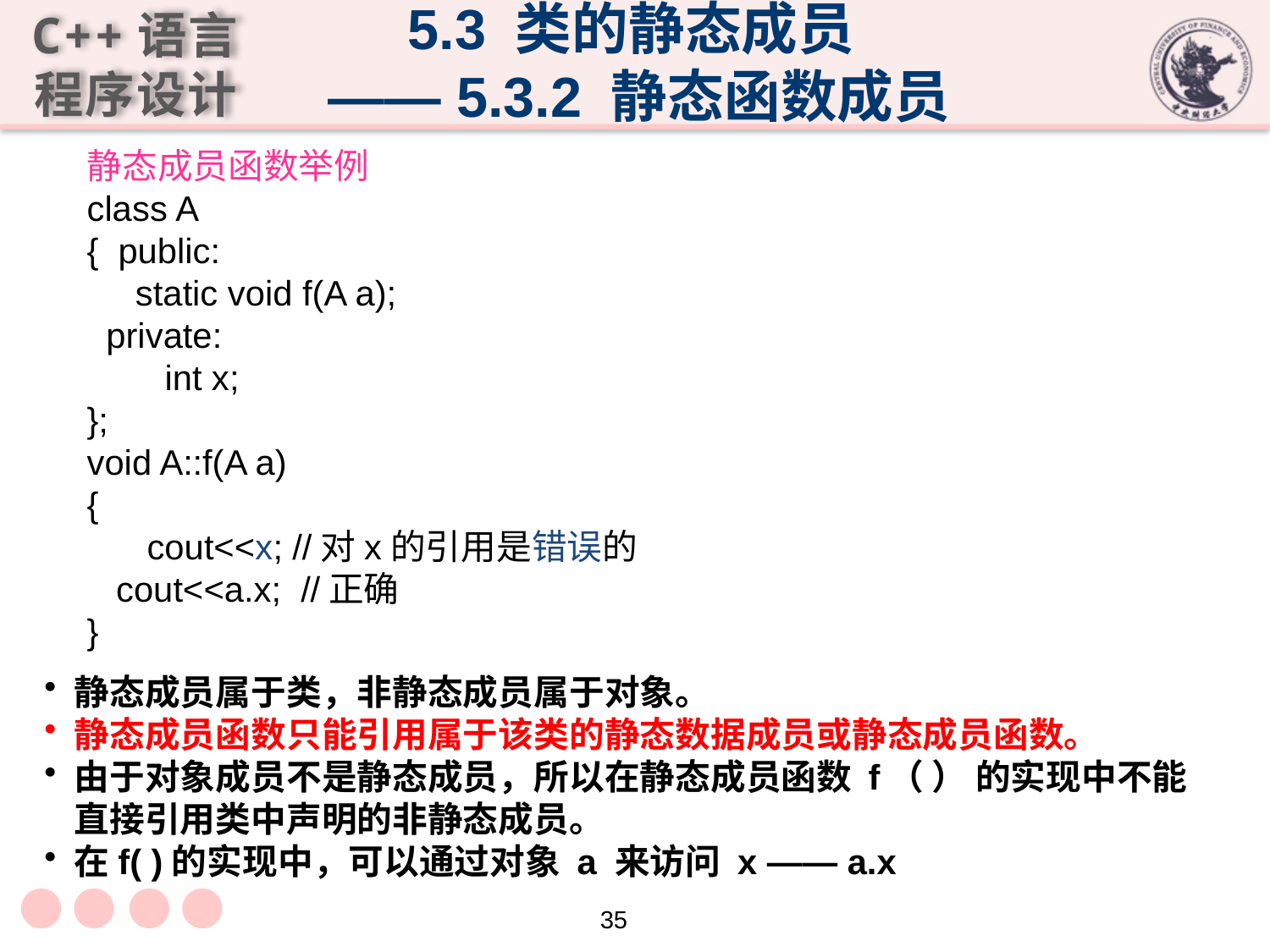

5.3 类的静态成员
 —— 5.3.2 静态函数成员
静态成员函数举例
class A
{  public:
     static void f(A a);
  private:
        int x;
};
void A::f(A a)
{
 　cout<<x; //对x的引用是错误的
   cout<<a.x;  //正确
}
静态成员属于类，非静态成员属于对象。
静态成员函数只能引用属于该类的静态数据成员或静态成员函数。
由于对象成员不是静态成员，所以在静态成员函数 f（ ） 的实现中不能直接引用类中声明的非静态成员。
在f( )的实现中，可以通过对象 a 来访问 x —— a.x
35